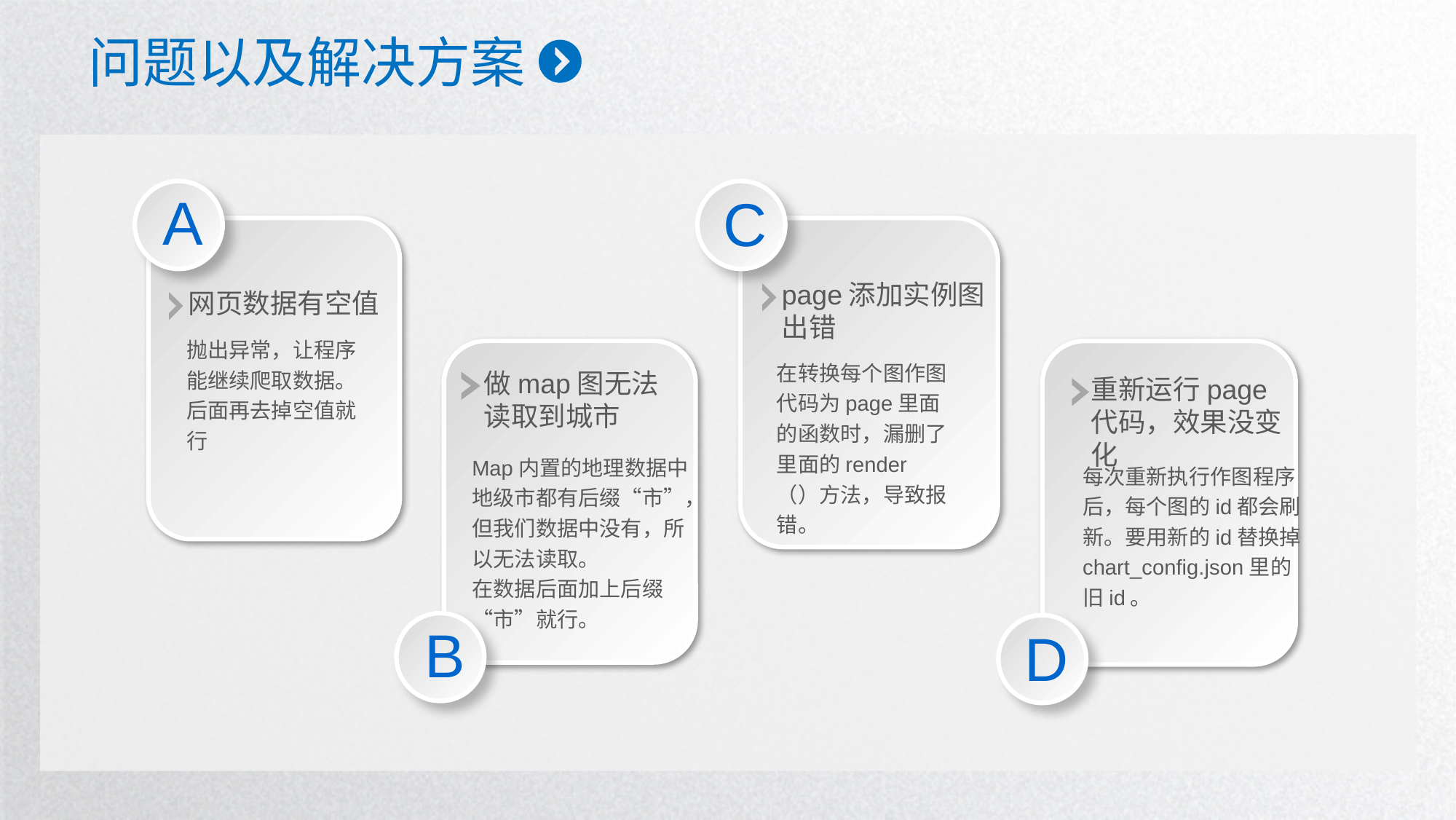

问题以及解决方案

A
C

page添加实例图出错

在转换每个图作图代码为page里面的函数时，漏删了里面的render（）方法，导致报错。
网页数据有空值

抛出异常，让程序能继续爬取数据。后面再去掉空值就行

做map图无法读取到城市

Map内置的地理数据中地级市都有后缀“市”，但我们数据中没有，所以无法读取。
在数据后面加上后缀“市”就行。
重新运行page代码，效果没变化

每次重新执行作图程序后，每个图的id都会刷新。要用新的id替换掉chart_config.json里的旧id。
B

D